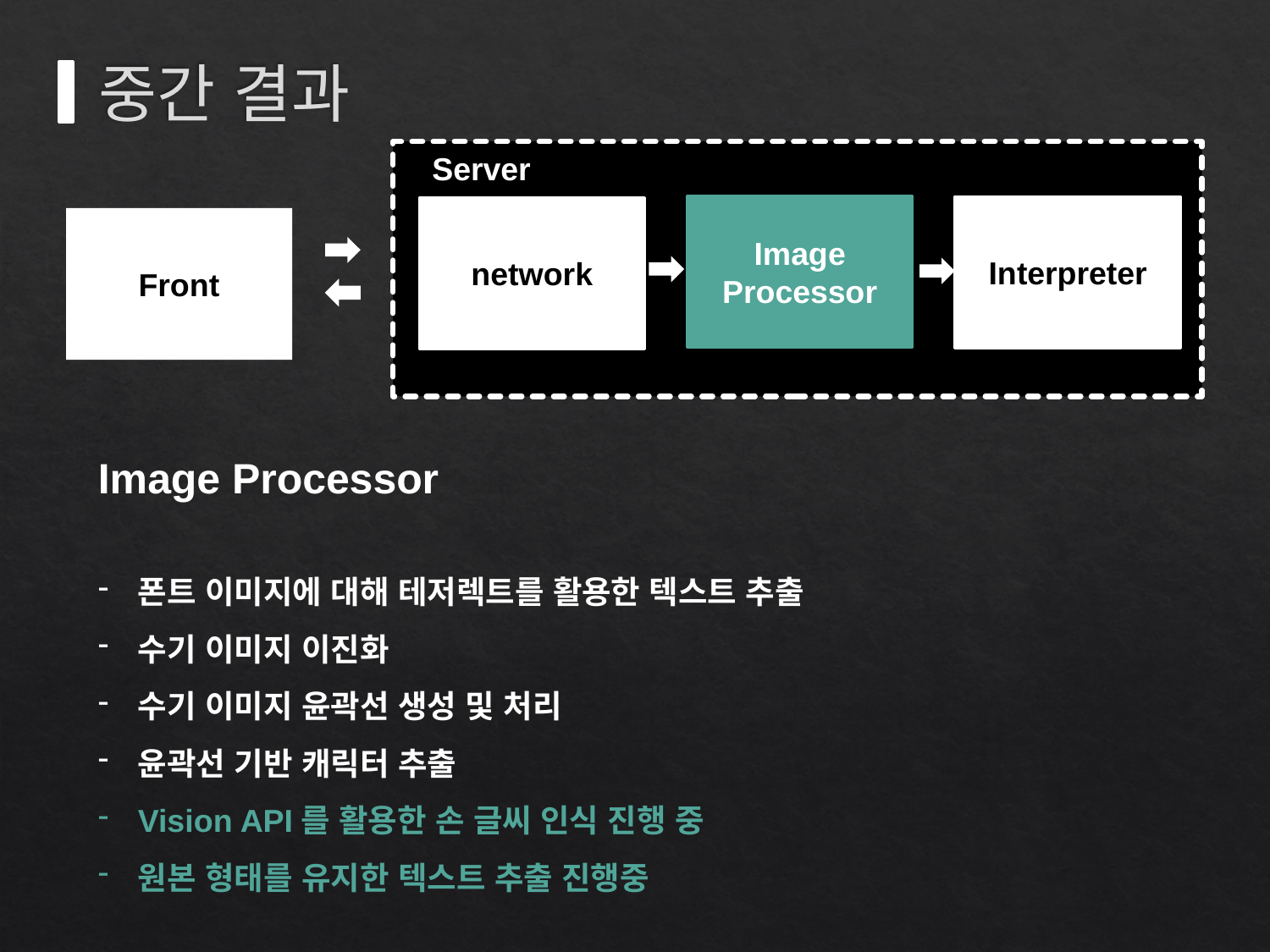

# 중간 결과

Server
Image Processor
Interpreter
network
Front

Image Processor

폰트 이미지에 대해 테저렉트를 활용한 텍스트 추출
수기 이미지 이진화
수기 이미지 윤곽선 생성 및 처리
윤곽선 기반 캐릭터 추출
Vision API를 활용한 손 글씨 인식 진행 중
원본 형태를 유지한 텍스트 추출 진행중